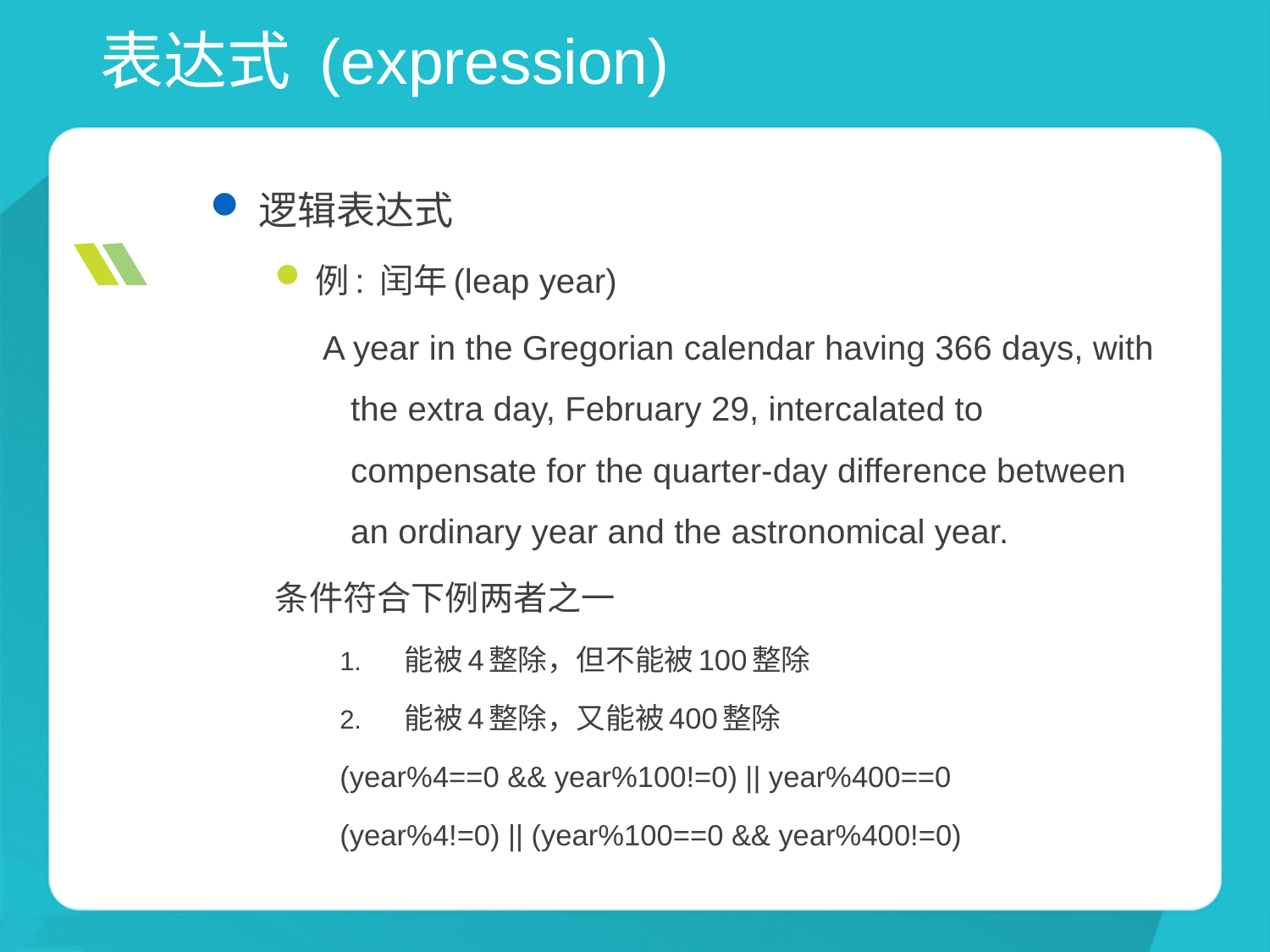

# 表达式 (expression)
逻辑表达式
例: 闰年(leap year)
     A year in the Gregorian calendar having 366 days, with the extra day, February 29, intercalated to compensate for the quarter-day difference between an ordinary year and the astronomical year.
条件符合下例两者之一
能被4整除，但不能被100整除
能被4整除，又能被400整除
(year%4==0 && year%100!=0) || year%400==0
(year%4!=0) || (year%100==0 && year%400!=0)